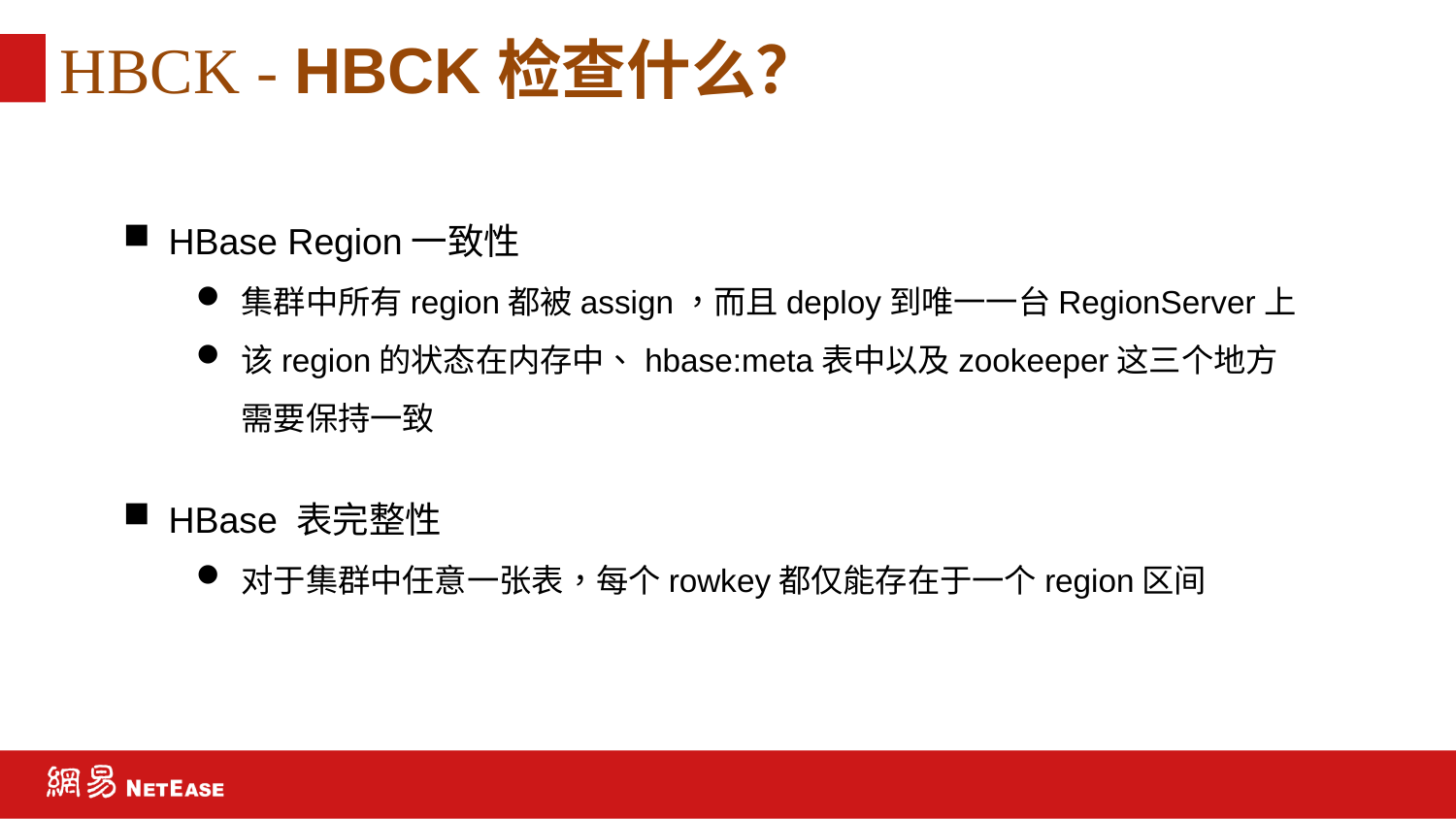

# HBCK - HBCK检查什么？

HBase Region一致性
集群中所有region都被assign，而且deploy到唯一一台RegionServer上
该region的状态在内存中、hbase:meta表中以及zookeeper这三个地方需要保持一致

HBase 表完整性
对于集群中任意一张表，每个rowkey都仅能存在于一个region区间